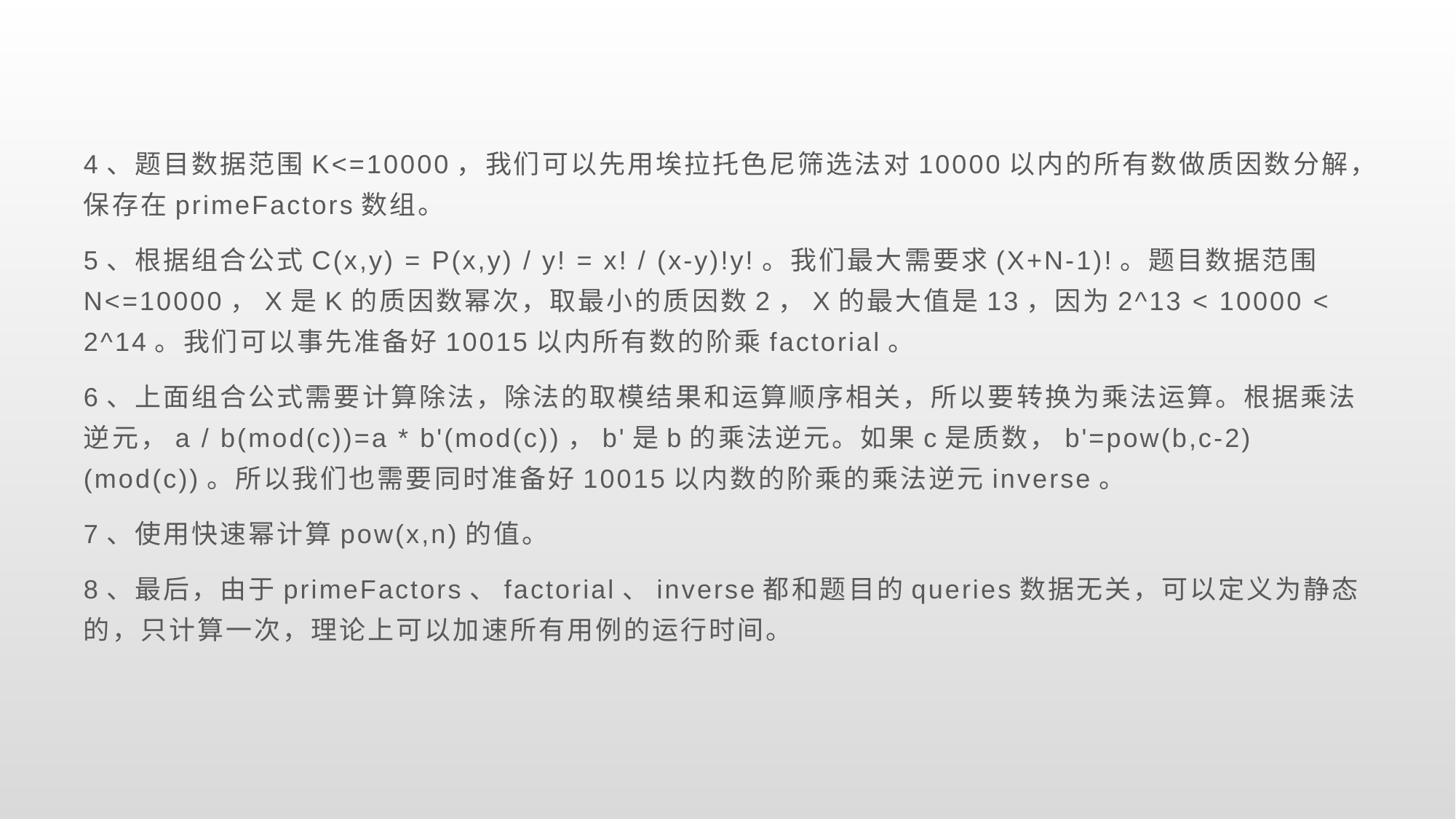

4、题目数据范围K<=10000，我们可以先用埃拉托色尼筛选法对10000以内的所有数做质因数分解，保存在primeFactors数组。
5、根据组合公式C(x,y) = P(x,y) / y! = x! / (x-y)!y!。我们最大需要求(X+N-1)!。题目数据范围N<=10000，X是K的质因数幂次，取最小的质因数2，X的最大值是13，因为2^13 < 10000 < 2^14。我们可以事先准备好10015以内所有数的阶乘factorial。
6、上面组合公式需要计算除法，除法的取模结果和运算顺序相关，所以要转换为乘法运算。根据乘法逆元，a / b(mod(c))=a * b'(mod(c))，b'是b的乘法逆元。如果c是质数，b'=pow(b,c-2)(mod(c))。所以我们也需要同时准备好10015以内数的阶乘的乘法逆元inverse。
7、使用快速幂计算pow(x,n)的值。
8、最后，由于primeFactors、factorial、inverse都和题目的queries数据无关，可以定义为静态的，只计算一次，理论上可以加速所有用例的运行时间。